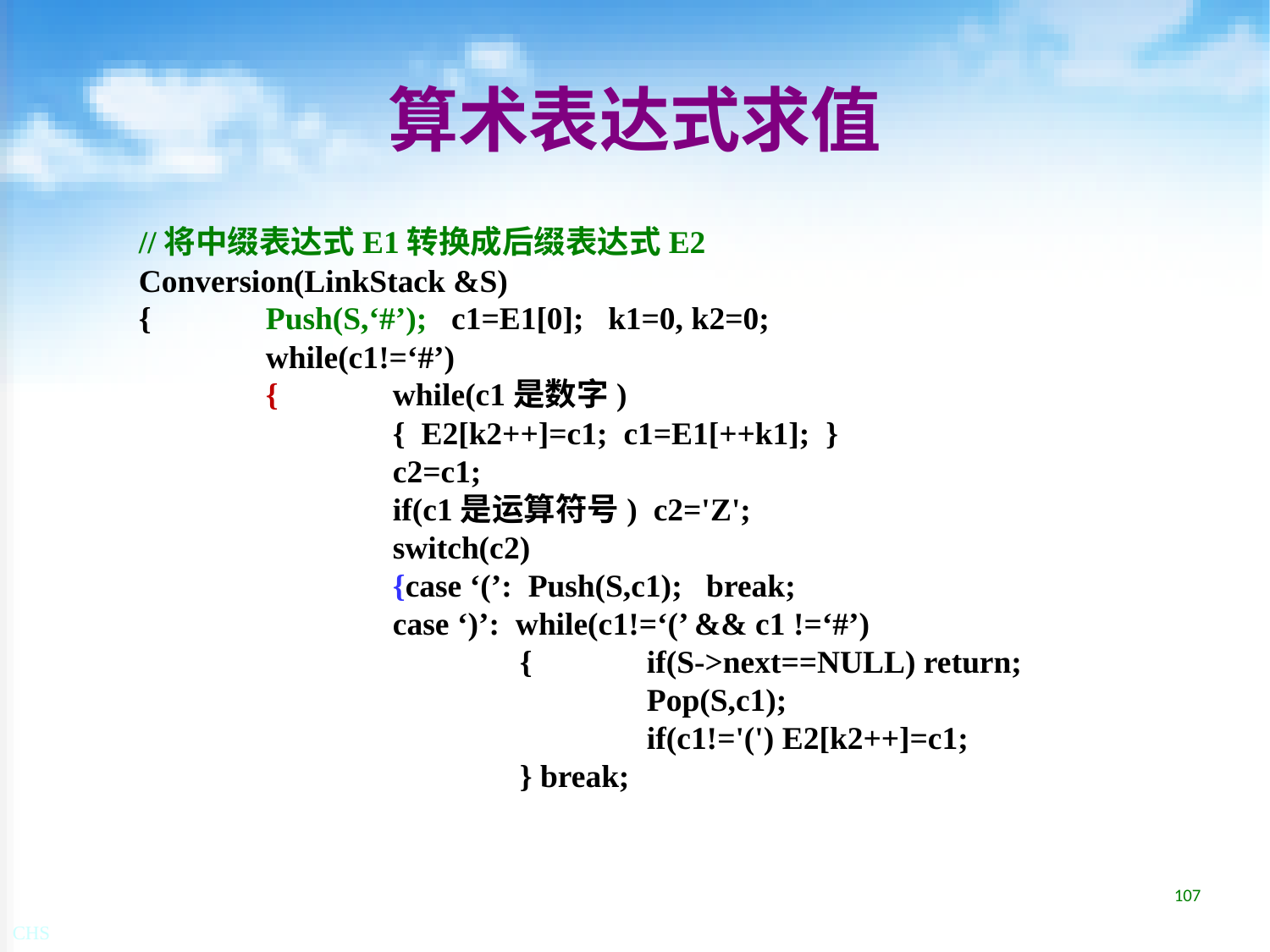

# 算术表达式求值
//将中缀表达式E1转换成后缀表达式E2
Conversion(LinkStack &S)
{	Push(S,‘#’);   c1=E1[0];   k1=0, k2=0;
	while(c1!=‘#’)
	{	while(c1是数字)
		{  E2[k2++]=c1;  c1=E1[++k1];  }
		c2=c1;
		if(c1是运算符号)  c2='Z';
		switch(c2)
		{case ‘(’:  Push(S,c1);   break;
		case ‘)’:  while(c1!=‘(’ && c1 !=‘#’)
			{	if(S->next==NULL) return;
				Pop(S,c1);
				if(c1!='(') E2[k2++]=c1;
			} break;
107